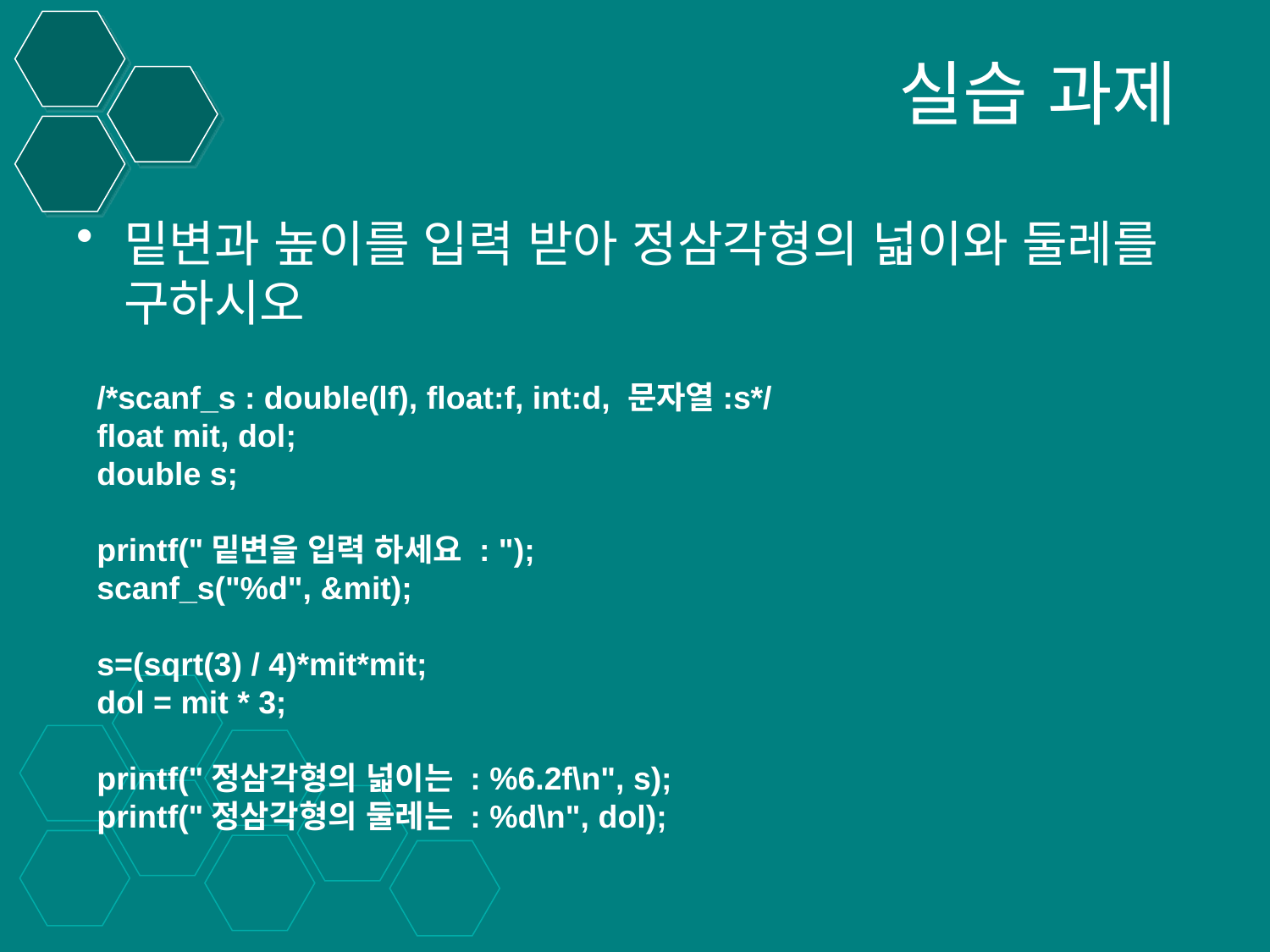

# 실습 과제
밑변과 높이를 입력 받아 정삼각형의 넓이와 둘레를 구하시오
/*scanf_s : double(lf), float:f, int:d, 문자열:s*/
float mit, dol;
double s;

printf("밑변을 입력 하세요 : ");
scanf_s("%d", &mit);

s=(sqrt(3) / 4)*mit*mit;
dol = mit * 3;

printf("정삼각형의 넓이는 : %6.2f\n", s);
printf("정삼각형의 둘레는 : %d\n", dol);